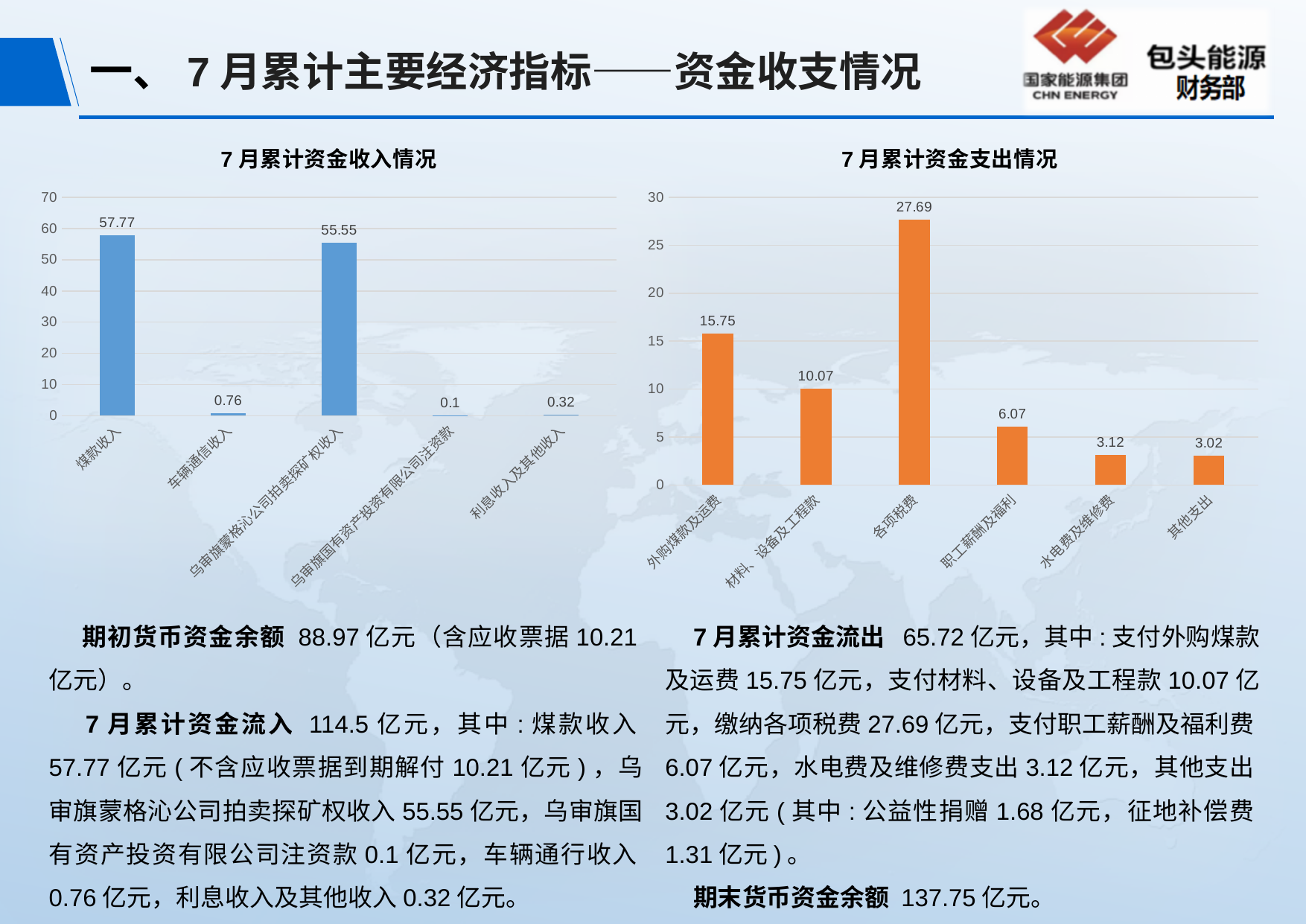

# 一、7月累计主要经济指标——资金收支情况

### Chart: 7月累计资金收入情况

| Category | 资金收入 |
|---|---|
| 煤款收入 | 57.77 |
| 车辆通信收入 | 0.76 |
| 乌审旗蒙格沁公司拍卖探矿权收入 | 55.55 |
| 乌审旗国有资产投资有限公司注资款 | 0.1 |
| 利息收入及其他收入 | 0.32 |

### Chart: 7月累计资金支出情况

| Category | 资金支出 |
|---|---|
| 外购煤款及运费 | 15.75 |
| 材料、设备及工程款 | 10.07 |
| 各项税费 | 27.69 |
| 职工薪酬及福利 | 6.07 |
| 水电费及维修费 | 3.12 |
| 其他支出 | 3.02 |
    期初货币资金余额 88.97亿元（含应收票据10.21亿元）。
    7月累计资金流入 114.5亿元，其中:煤款收入57.77亿元(不含应收票据到期解付10.21亿元)，乌审旗蒙格沁公司拍卖探矿权收入55.55亿元，乌审旗国有资产投资有限公司注资款0.1亿元，车辆通行收入0.76亿元，利息收入及其他收入0.32亿元。

    7月累计资金流出  65.72亿元，其中:支付外购煤款及运费15.75亿元，支付材料、设备及工程款10.07亿元，缴纳各项税费27.69亿元，支付职工薪酬及福利费6.07亿元，水电费及维修费支出3.12亿元，其他支出3.02亿元(其中:公益性捐赠1.68亿元，征地补偿费1.31亿元)。
    期末货币资金余额 137.75亿元。
25